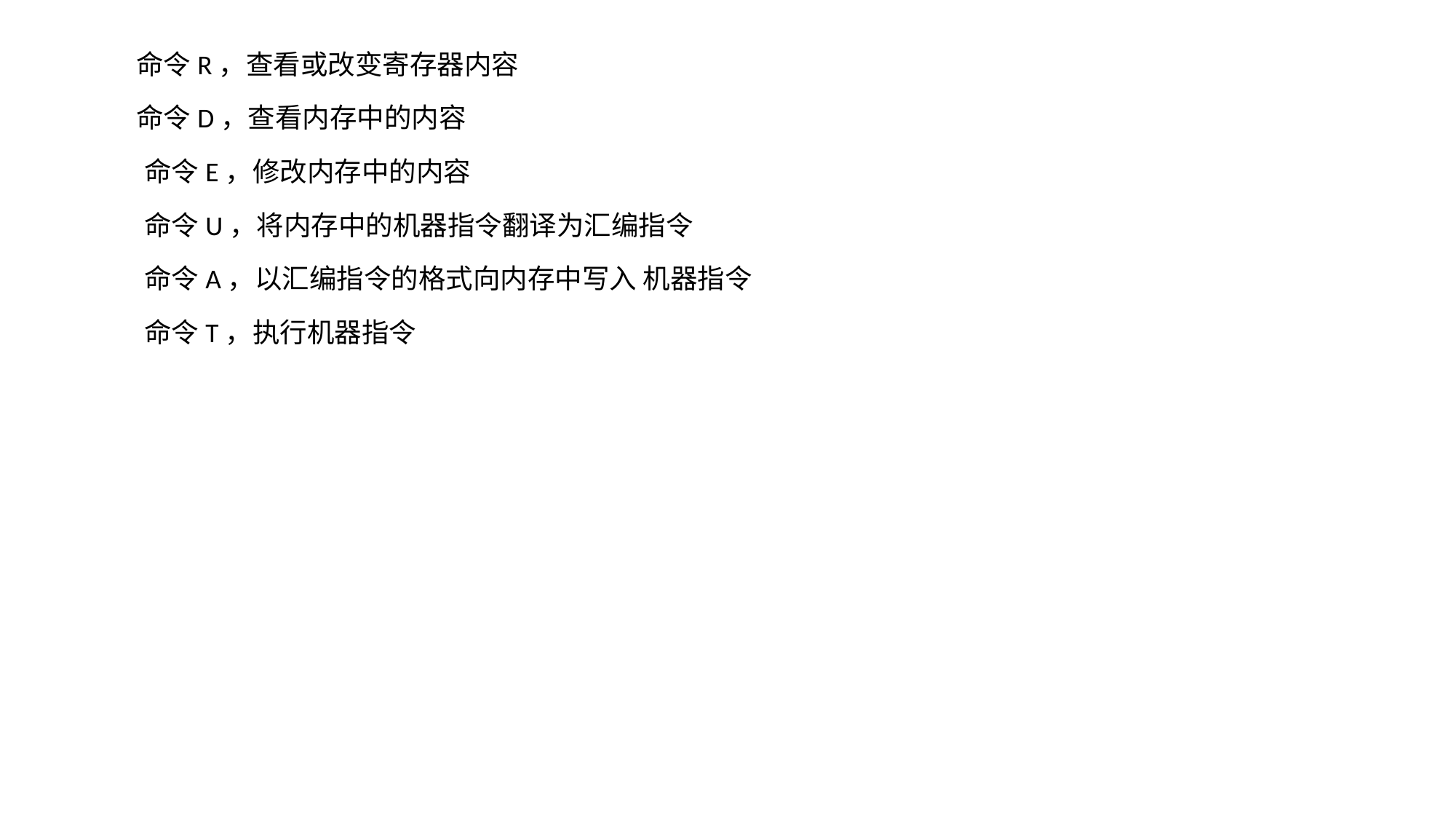

命令R，查看或改变寄存器内容
命令D，查看内存中的内容
命令E，修改内存中的内容
命令U，将内存中的机器指令翻译为汇编指令
命令A，以汇编指令的格式向内存中写入 机器指令
命令T，执行机器指令